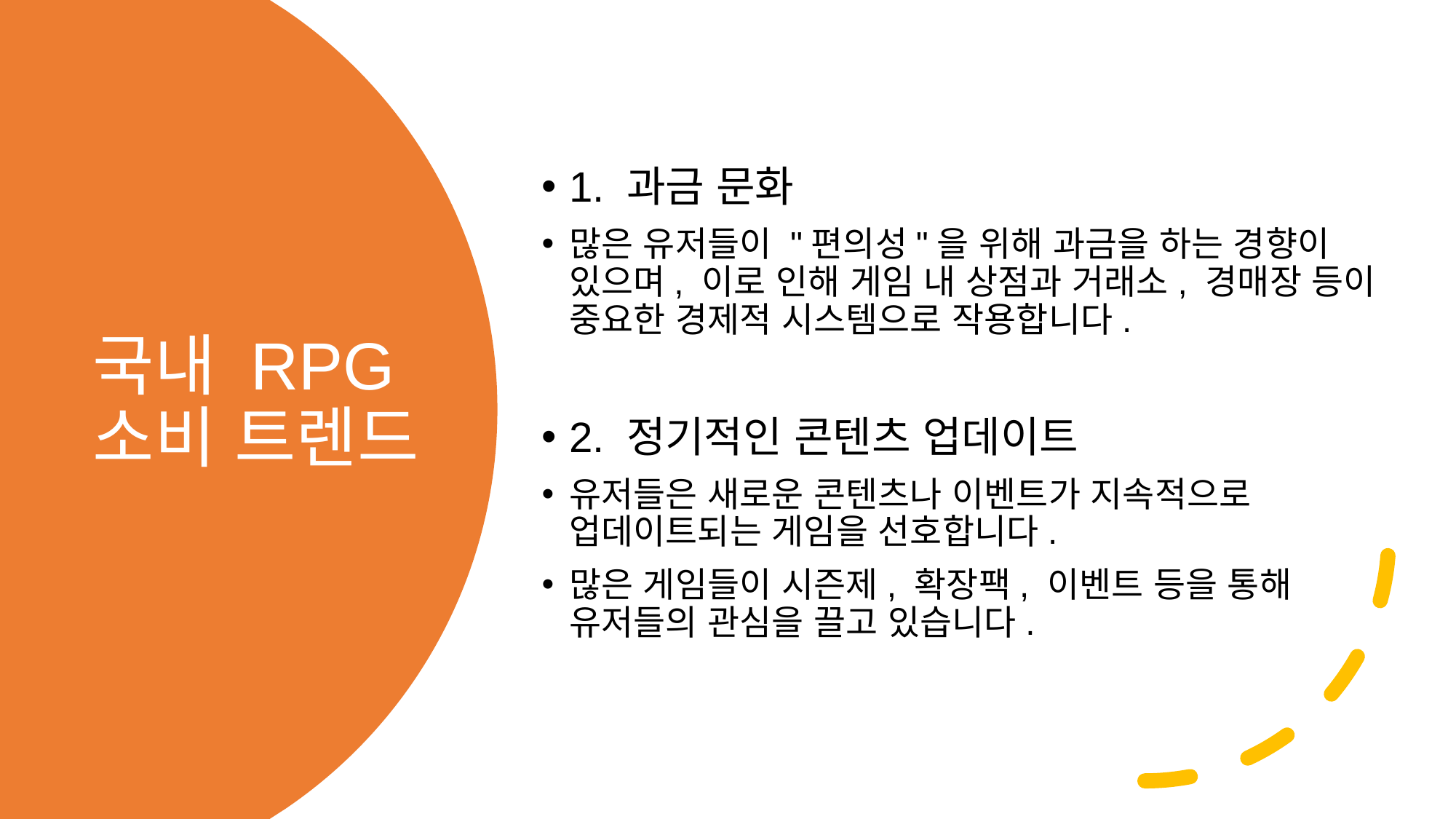

1. 과금 문화
많은 유저들이 "편의성"을 위해 과금을 하는 경향이 있으며, 이로 인해 게임 내 상점과 거래소, 경매장 등이 중요한 경제적 시스템으로 작용합니다.

2. 정기적인 콘텐츠 업데이트
유저들은 새로운 콘텐츠나 이벤트가 지속적으로   업데이트되는 게임을 선호합니다.
많은 게임들이 시즌제, 확장팩, 이벤트 등을 통해  유저들의 관심을 끌고 있습니다.
# 국내 RPG 소비 트렌드